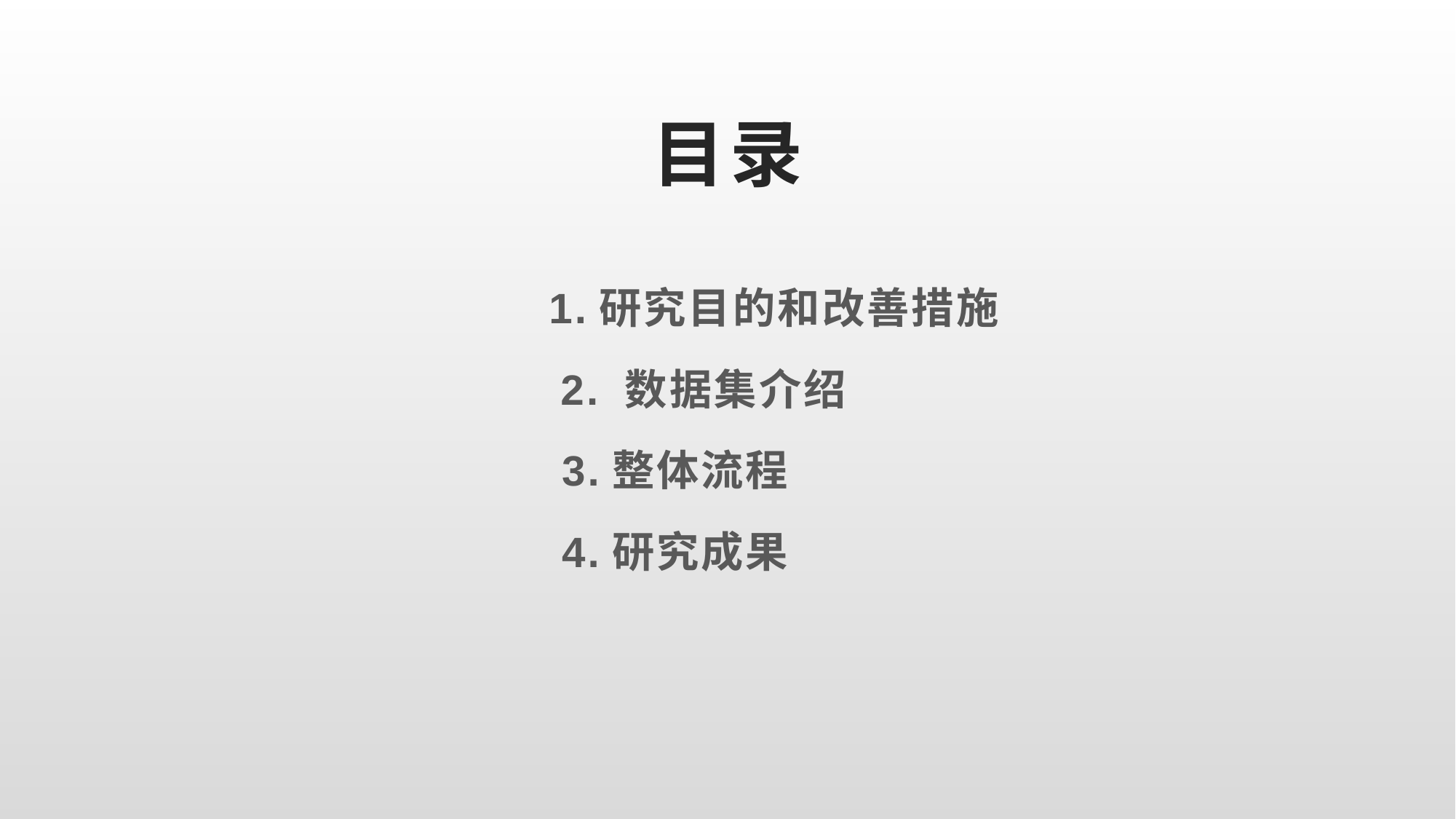

# 目录

              1.研究目的和改善措施
    2. 数据集介绍
3.整体流程
4.研究成果